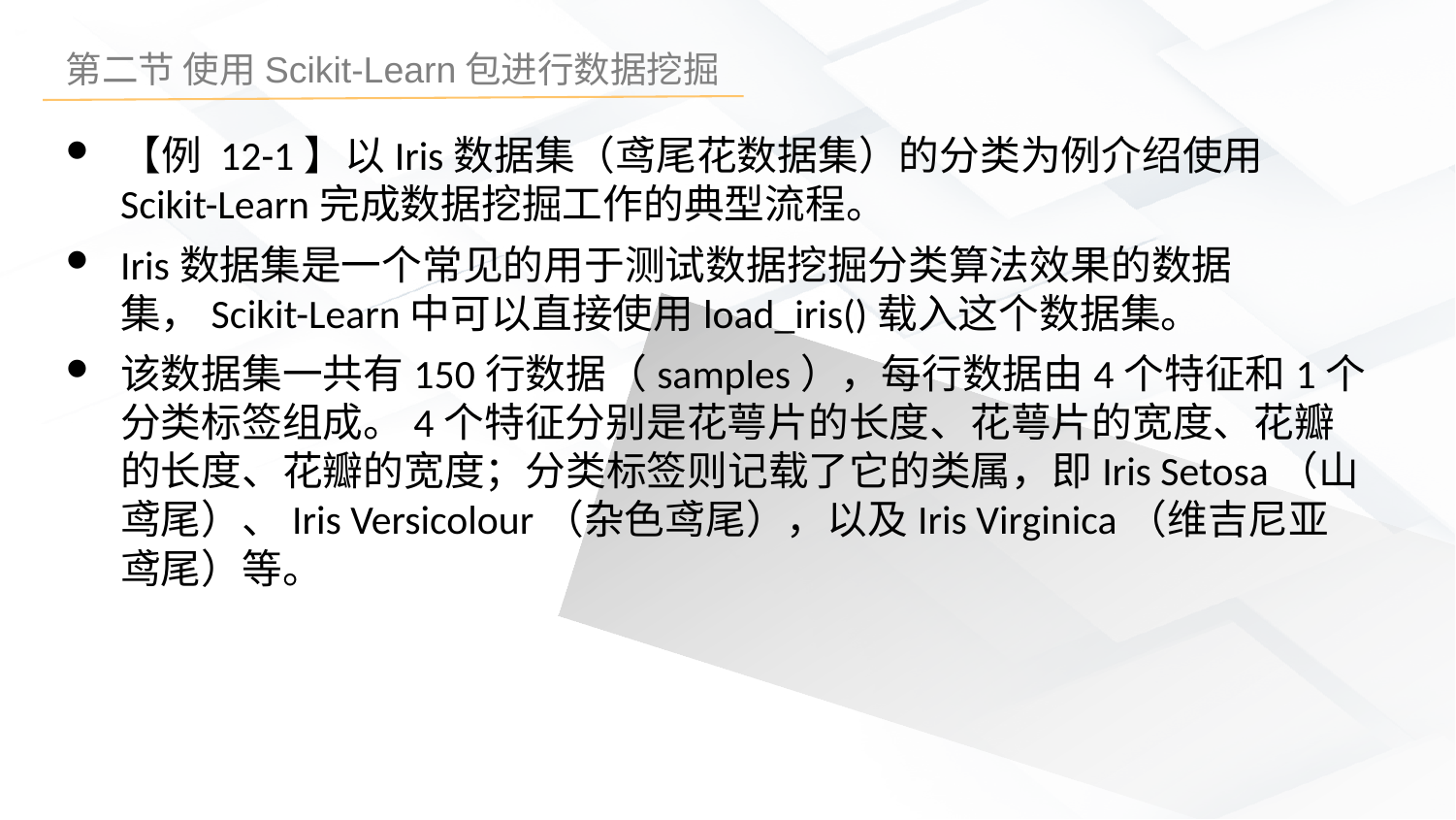

【例 12-1】以Iris数据集（鸢尾花数据集）的分类为例介绍使用Scikit-Learn完成数据挖掘工作的典型流程。
Iris数据集是一个常见的用于测试数据挖掘分类算法效果的数据集，Scikit-Learn中可以直接使用load_iris()载入这个数据集。
该数据集一共有150行数据（samples），每行数据由4个特征和1个分类标签组成。4个特征分别是花萼片的长度、花萼片的宽度、花瓣的长度、花瓣的宽度；分类标签则记载了它的类属，即Iris Setosa（山鸢尾）、Iris Versicolour（杂色鸢尾），以及Iris Virginica（维吉尼亚鸢尾）等。